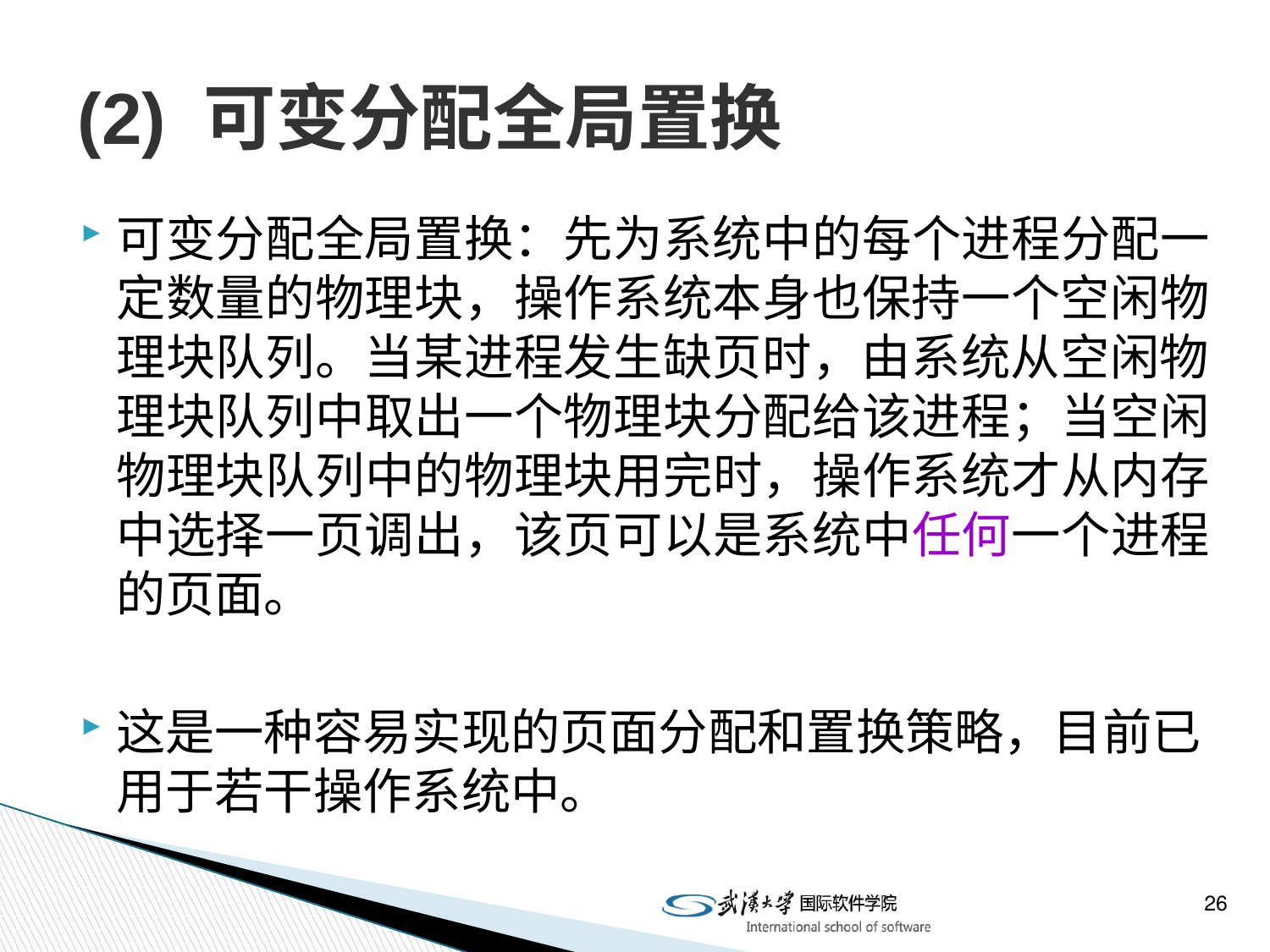

# (2) 可变分配全局置换
可变分配全局置换：先为系统中的每个进程分配一定数量的物理块，操作系统本身也保持一个空闲物理块队列。当某进程发生缺页时，由系统从空闲物理块队列中取出一个物理块分配给该进程；当空闲物理块队列中的物理块用完时，操作系统才从内存中选择一页调出，该页可以是系统中任何一个进程的页面。

这是一种容易实现的页面分配和置换策略，目前已用于若干操作系统中。